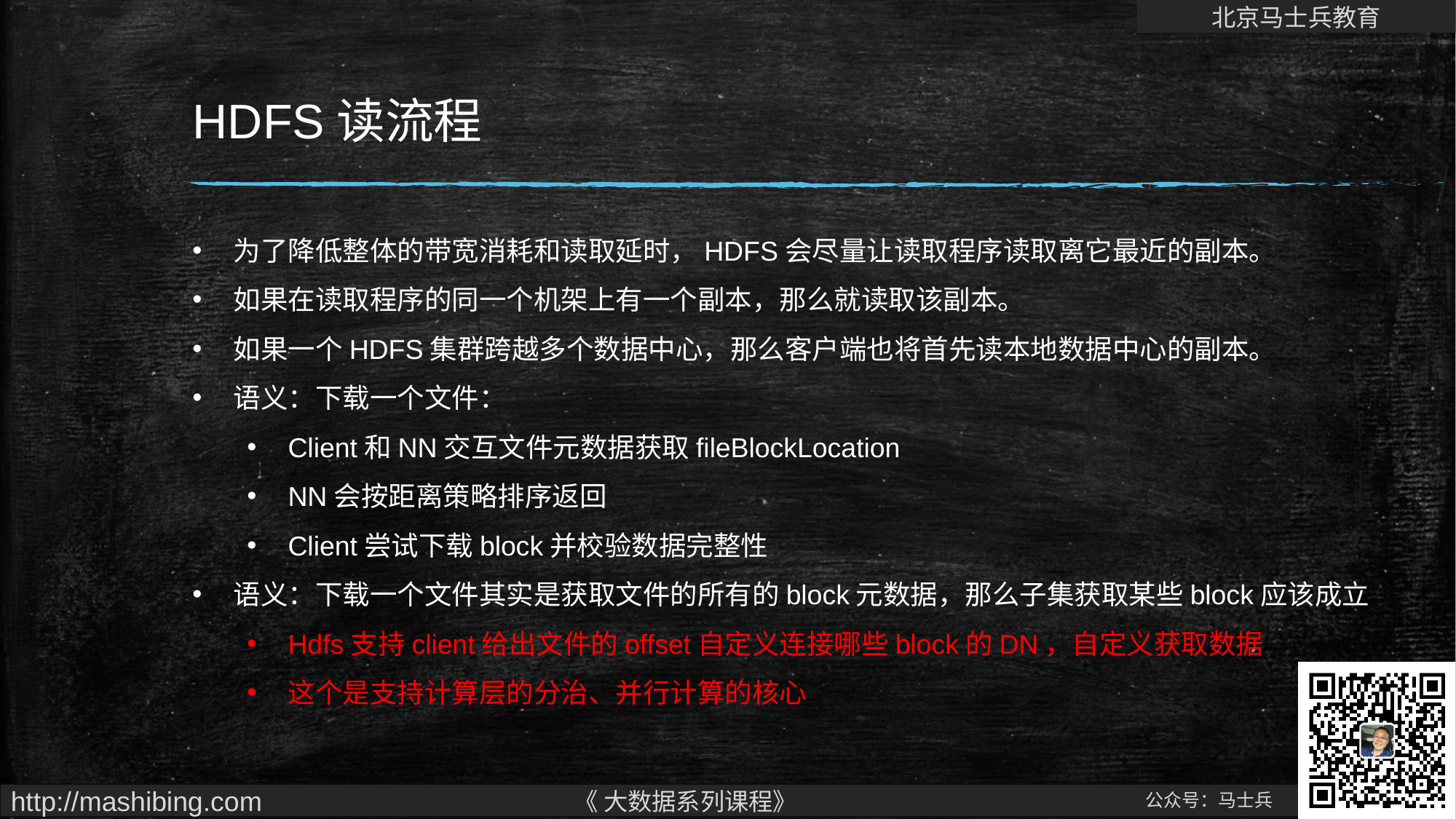

# HDFS读流程
为了降低整体的带宽消耗和读取延时，HDFS会尽量让读取程序读取离它最近的副本。
如果在读取程序的同一个机架上有一个副本，那么就读取该副本。
如果一个HDFS集群跨越多个数据中心，那么客户端也将首先读本地数据中心的副本。
语义：下载一个文件：
Client和NN交互文件元数据获取fileBlockLocation
NN会按距离策略排序返回
Client尝试下载block并校验数据完整性
语义：下载一个文件其实是获取文件的所有的block元数据，那么子集获取某些block应该成立
Hdfs支持client给出文件的offset自定义连接哪些block的DN，自定义获取数据
这个是支持计算层的分治、并行计算的核心